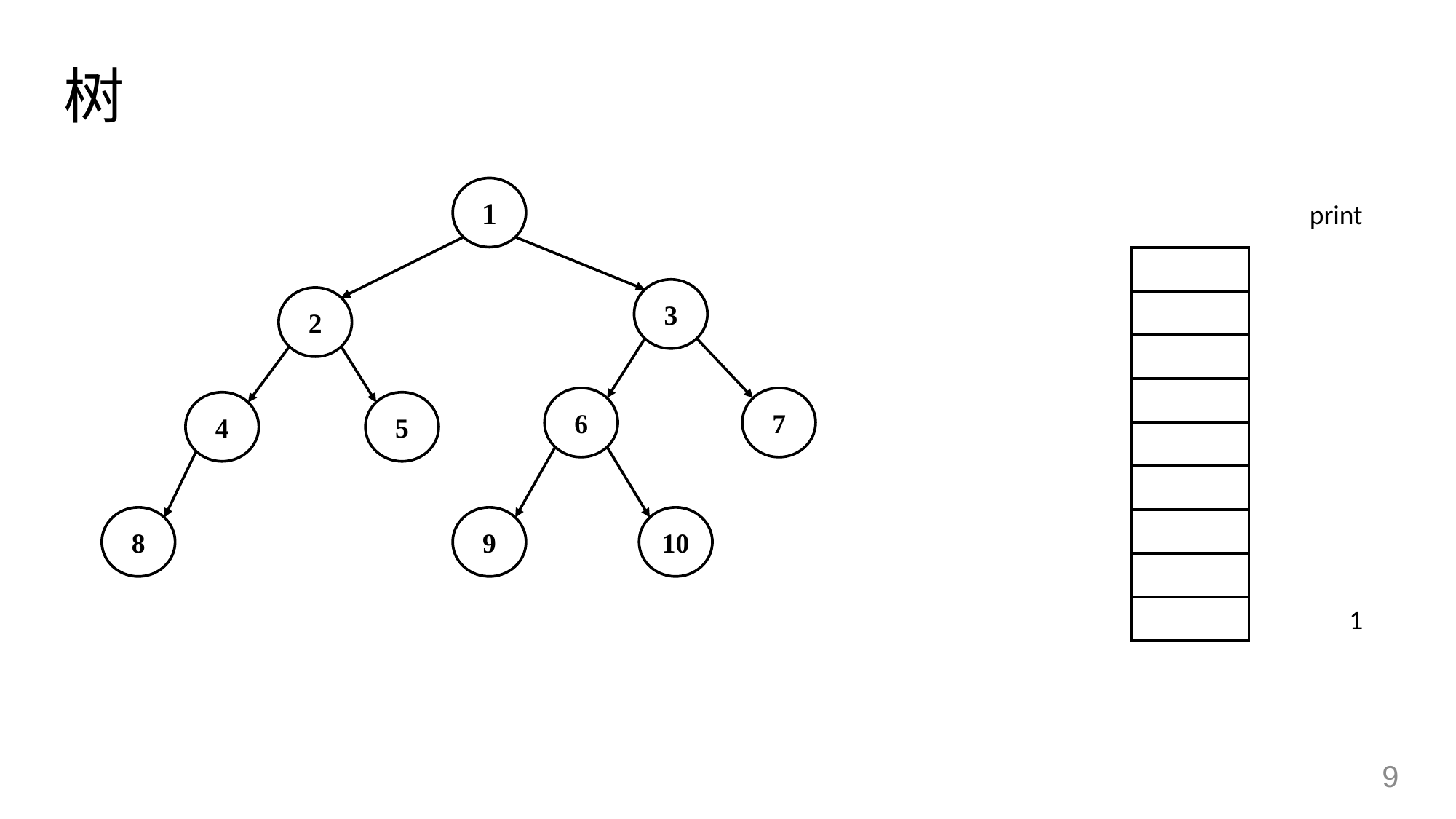

# 树
1
print

3
2

6
7
4
5

8
9
10

1

9